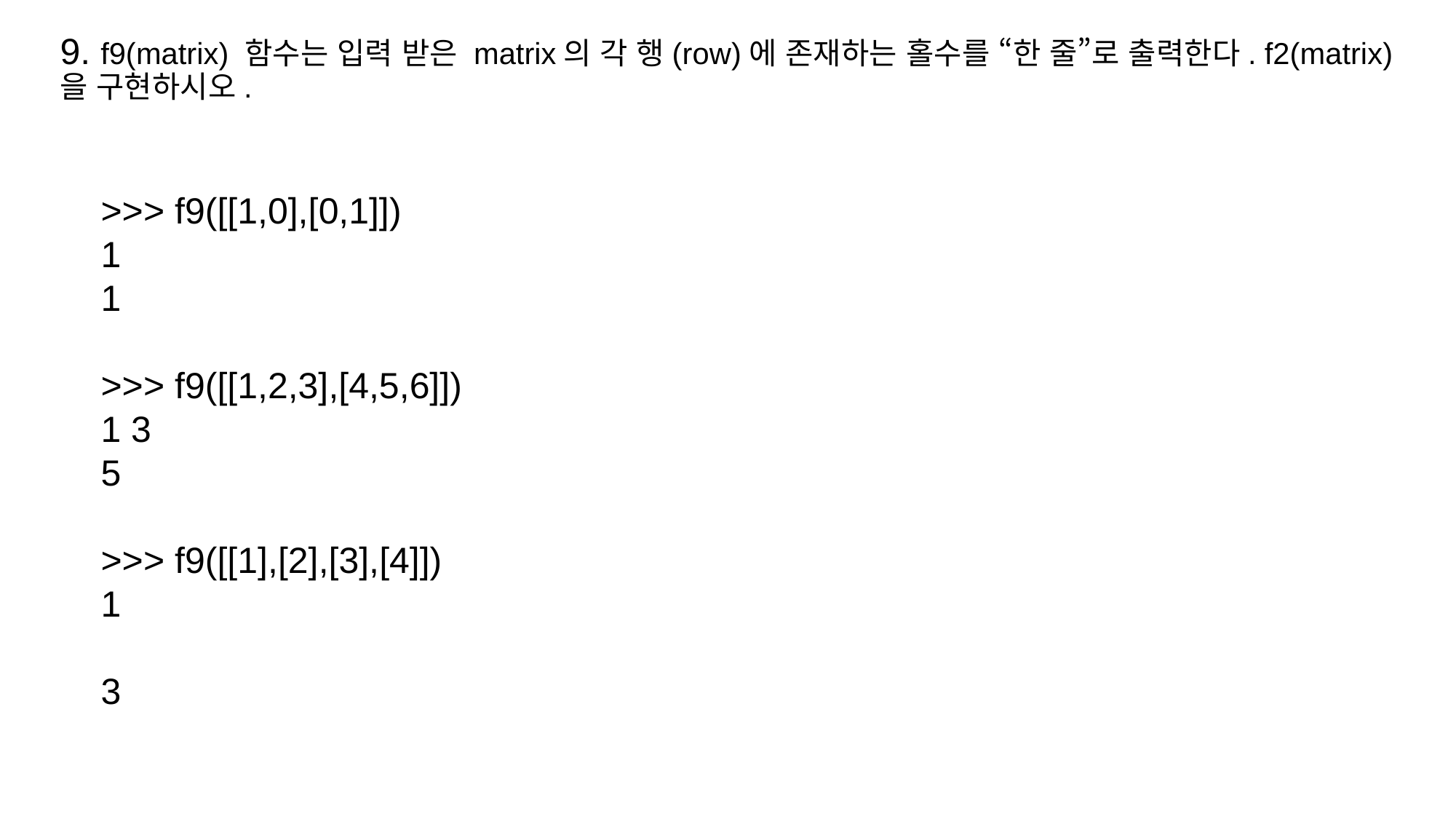

9. f9(matrix) 함수는 입력 받은 matrix의 각 행(row)에 존재하는 홀수를 “한 줄”로 출력한다. f2(matrix) 을 구현하시오.

    >>> f9([[1,0],[0,1]])
    1
    1

    >>> f9([[1,2,3],[4,5,6]])
    1 3
    5

    >>> f9([[1],[2],[3],[4]])
    1

    3